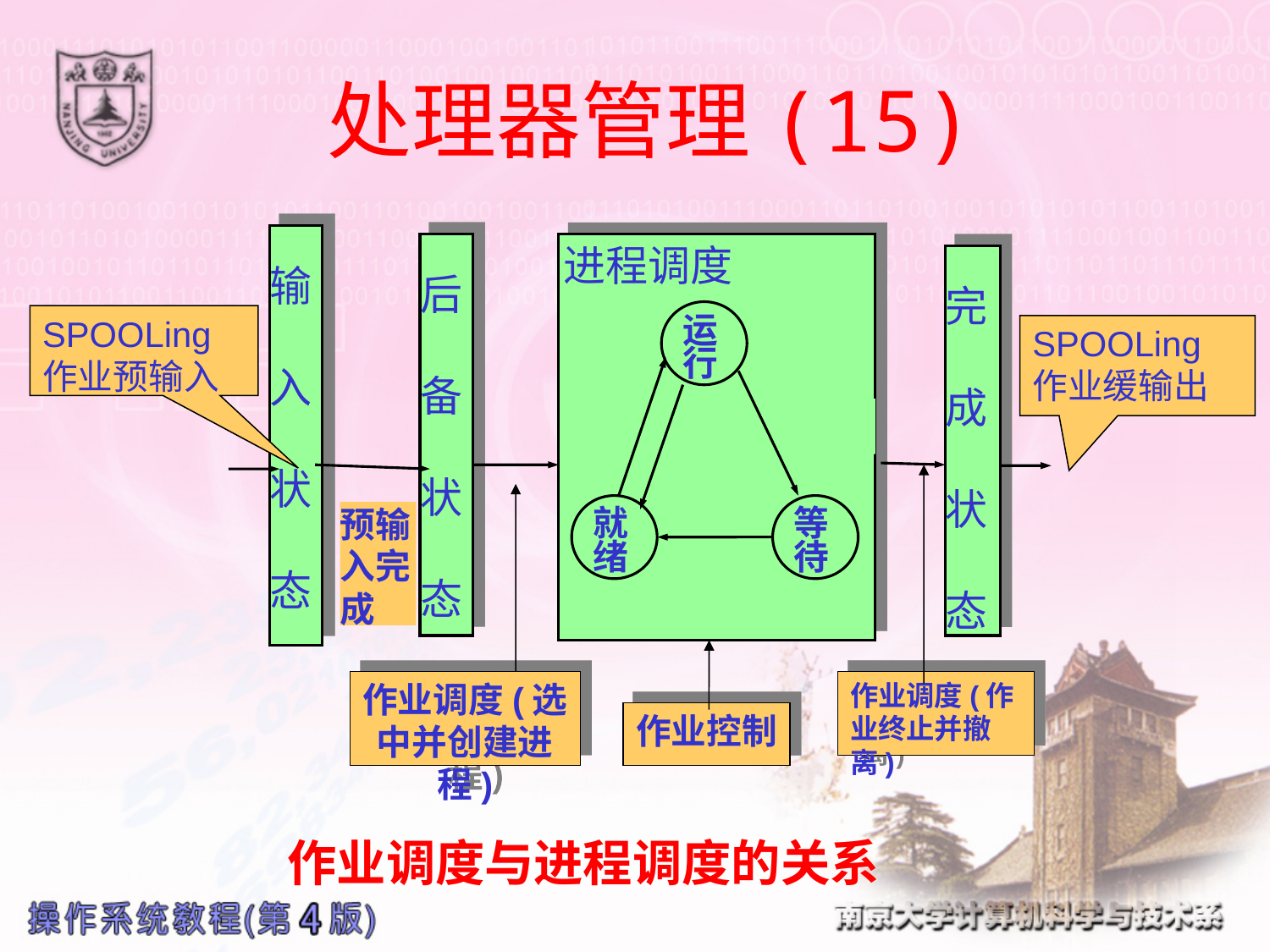

# 处理器管理(15)

输

入

状

态

后

备

状

态
进程调度

运行

就绪
等待

完

成

状

态

SPOOLing
作业预输入
SPOOLing
作业缓输出

预输入完成

作业调度(选中并创建进程)
作业调度(作业终止并撤离)
作业控制
作业调度与进程调度的关系